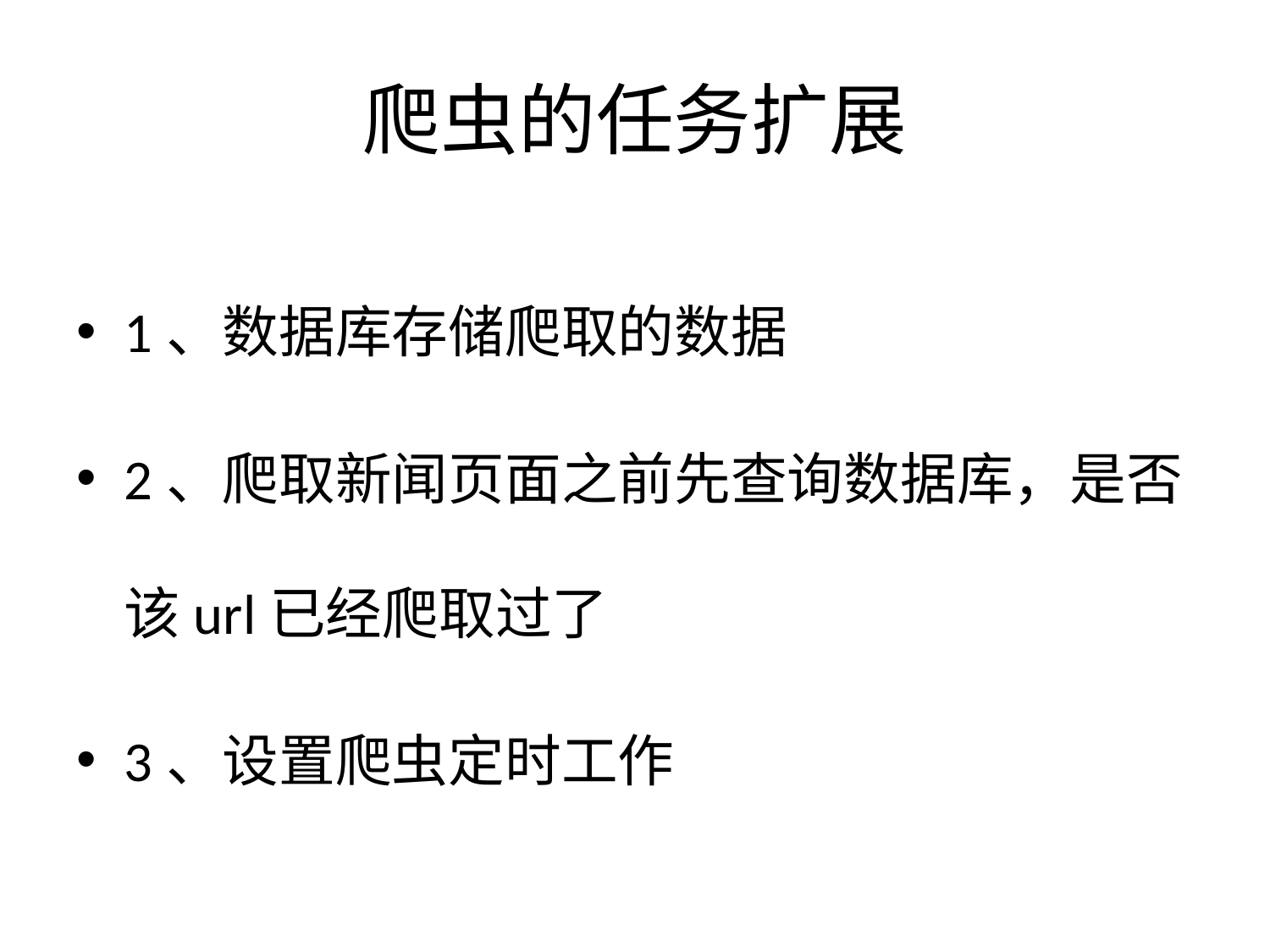

# 爬虫的任务扩展
1、数据库存储爬取的数据
2、爬取新闻页面之前先查询数据库，是否该url已经爬取过了
3、设置爬虫定时工作